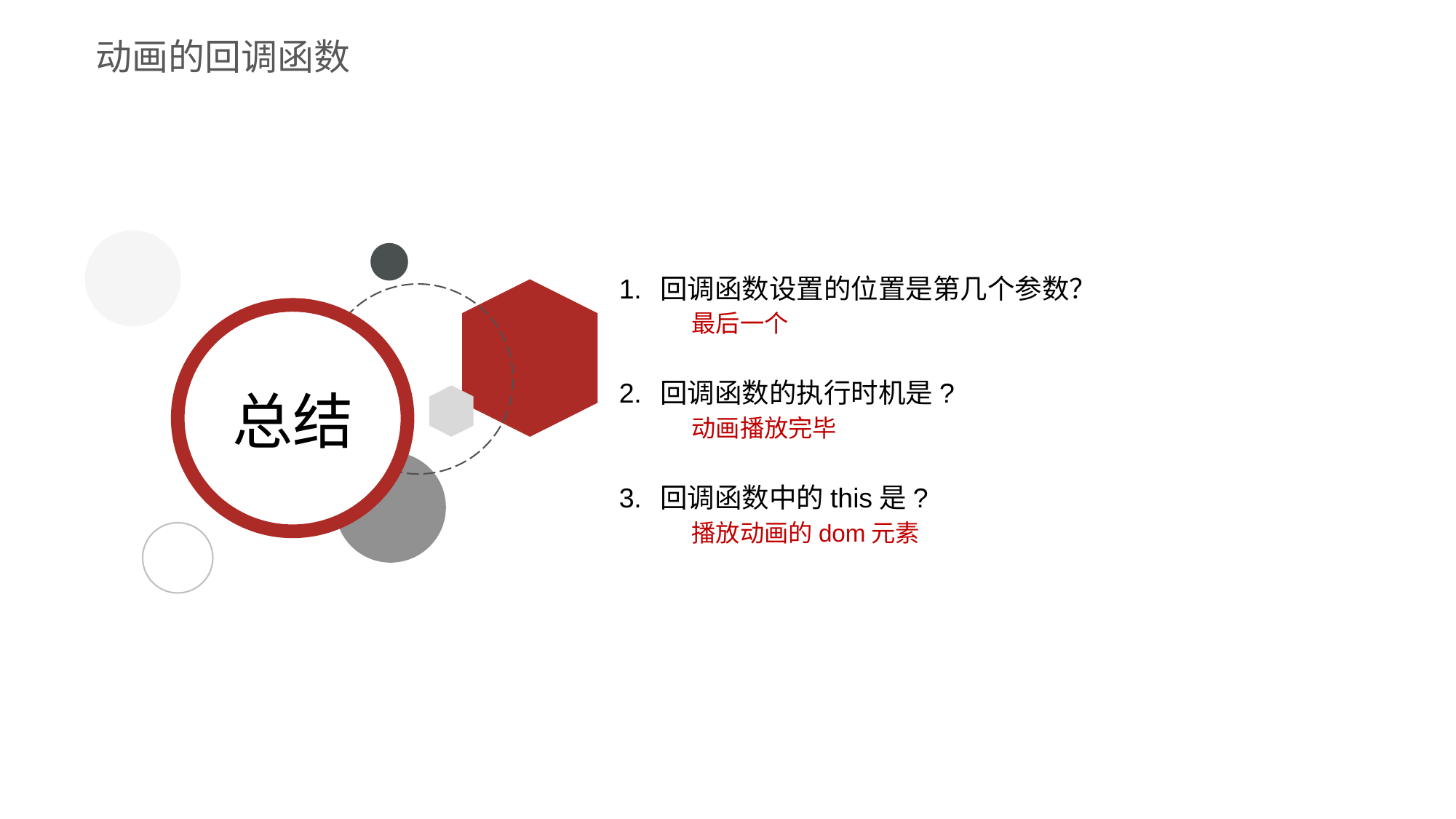

# 动画的回调函数
回调函数设置的位置是第几个参数？
最后一个
回调函数的执行时机是?
动画播放完毕
回调函数中的this是?
播放动画的dom元素